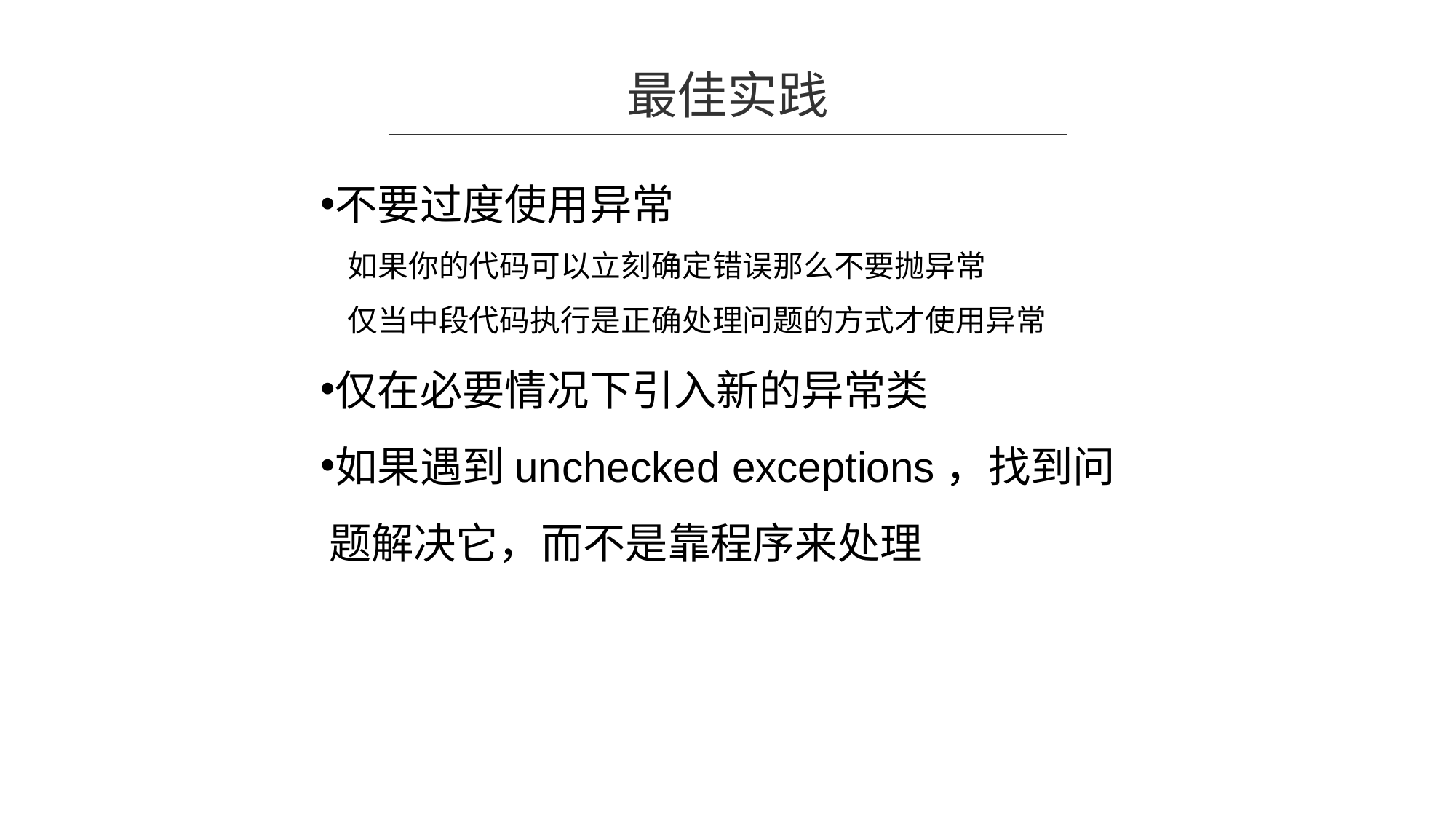

最佳实践
不要过度使用异常
   如果你的代码可以立刻确定错误那么不要抛异常
   仅当中段代码执行是正确处理问题的方式才使用异常
仅在必要情况下引入新的异常类
如果遇到unchecked exceptions，找到问题解决它，而不是靠程序来处理